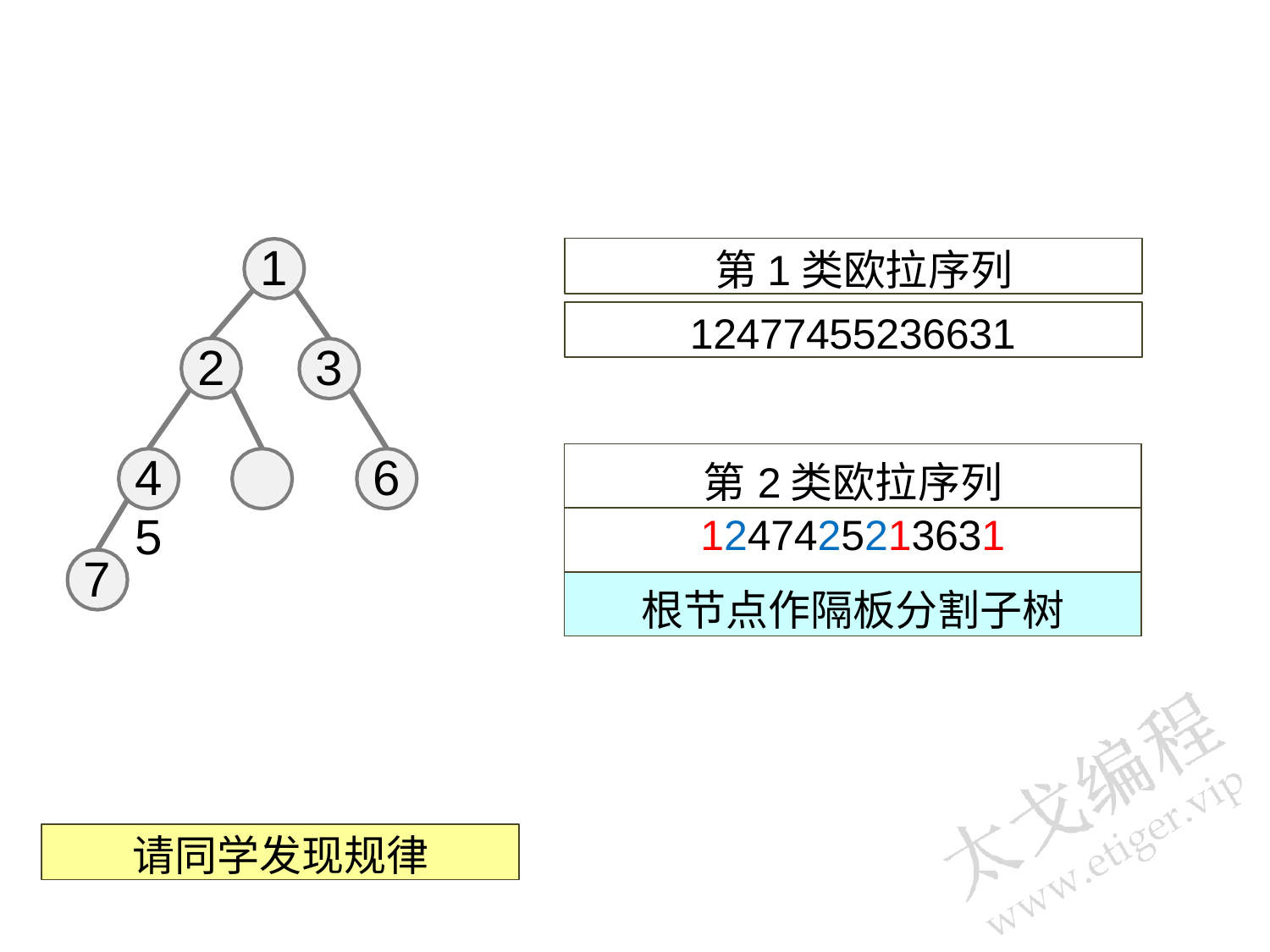

1

第1类欧拉序列

12477455236631
2
3

| 第2类欧拉序列 |
| --- |
| 1247425213631 |
| 根节点作隔板分割子树 |
4	5
6

7

请同学发现规律